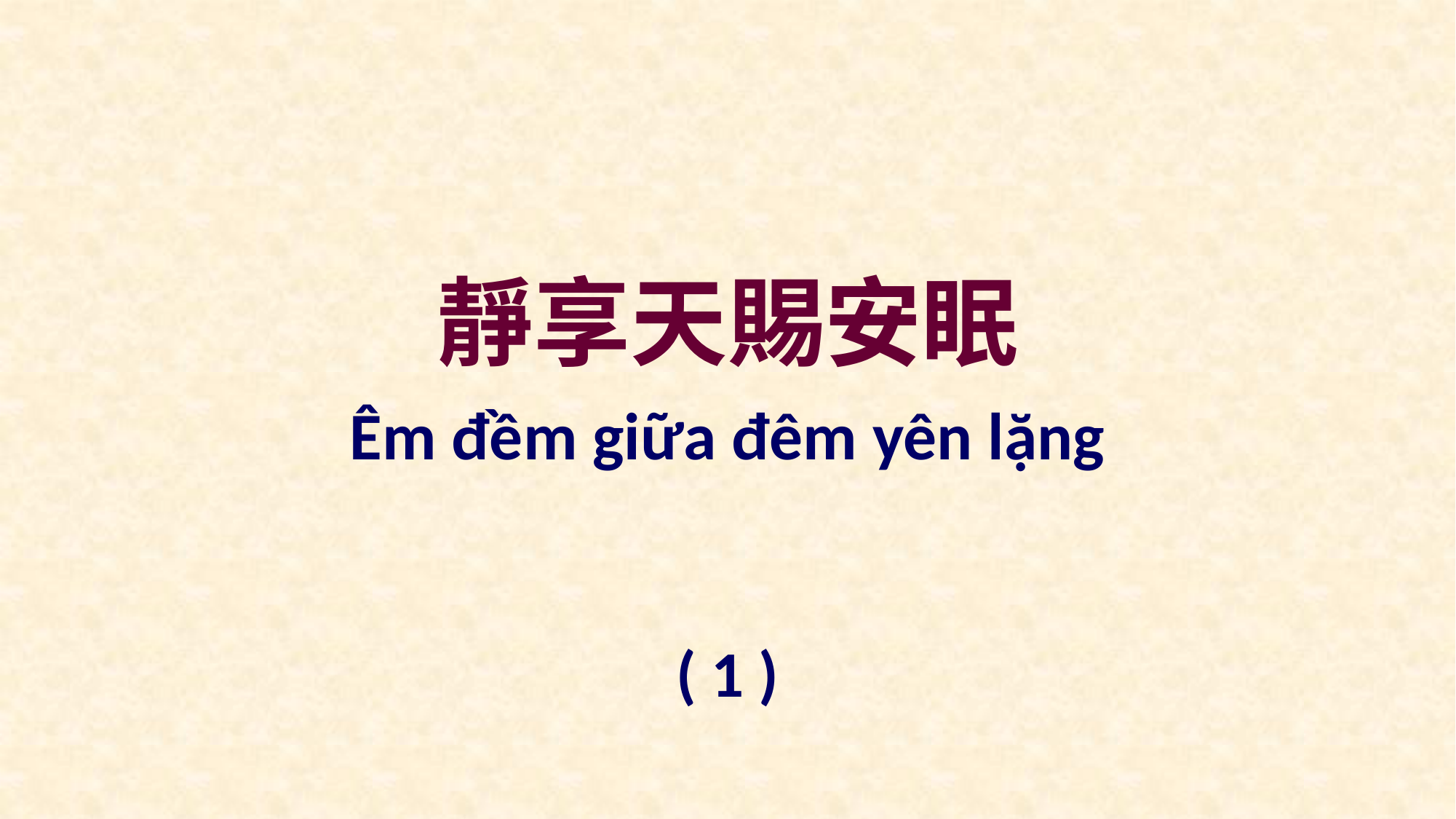

靜享天賜安眠
Êm đềm giữa đêm yên lặng
( 1 )